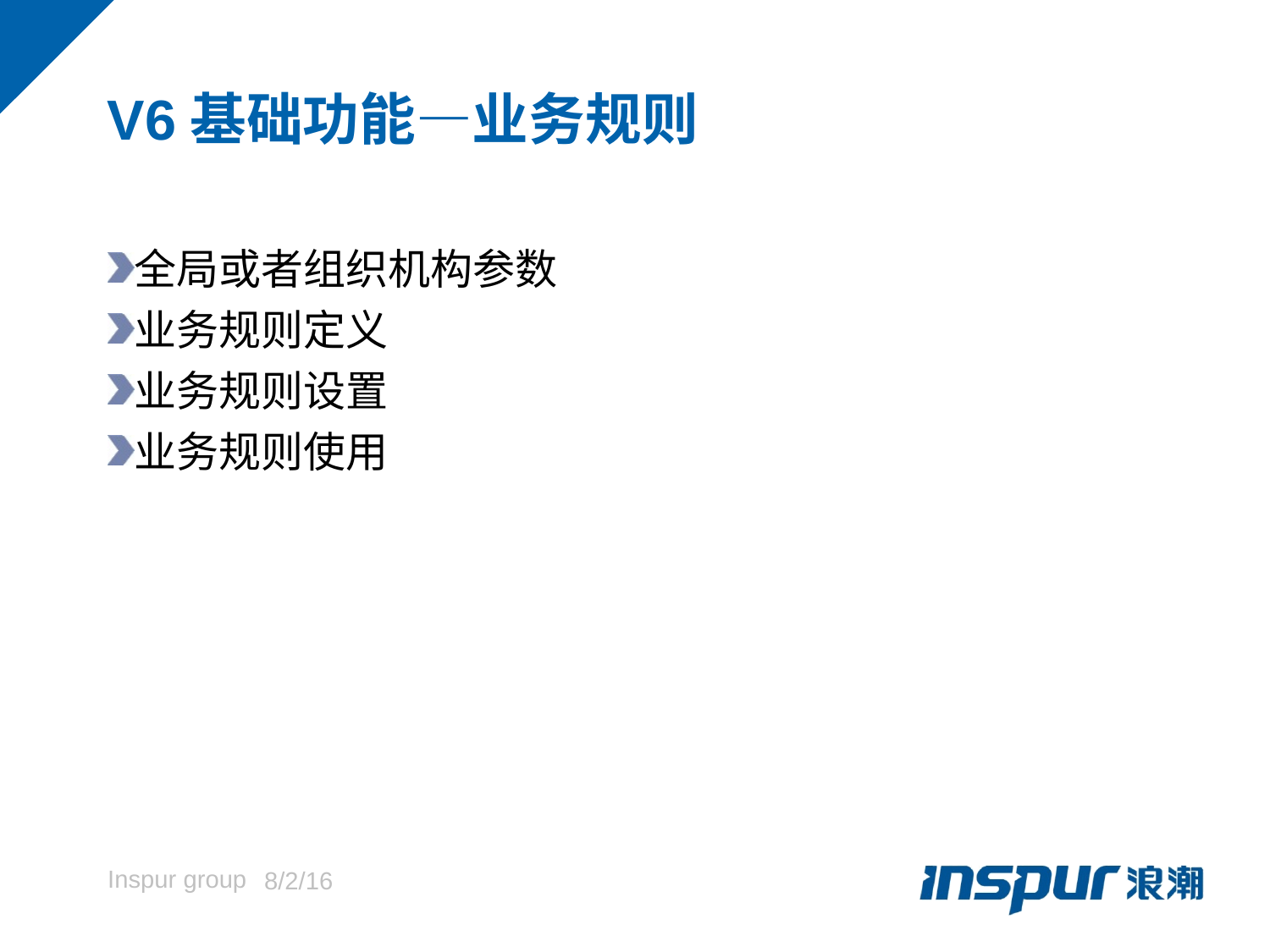

V6基础功能—业务规则
全局或者组织机构参数
业务规则定义
业务规则设置
业务规则使用
Inspur group
8/2/16